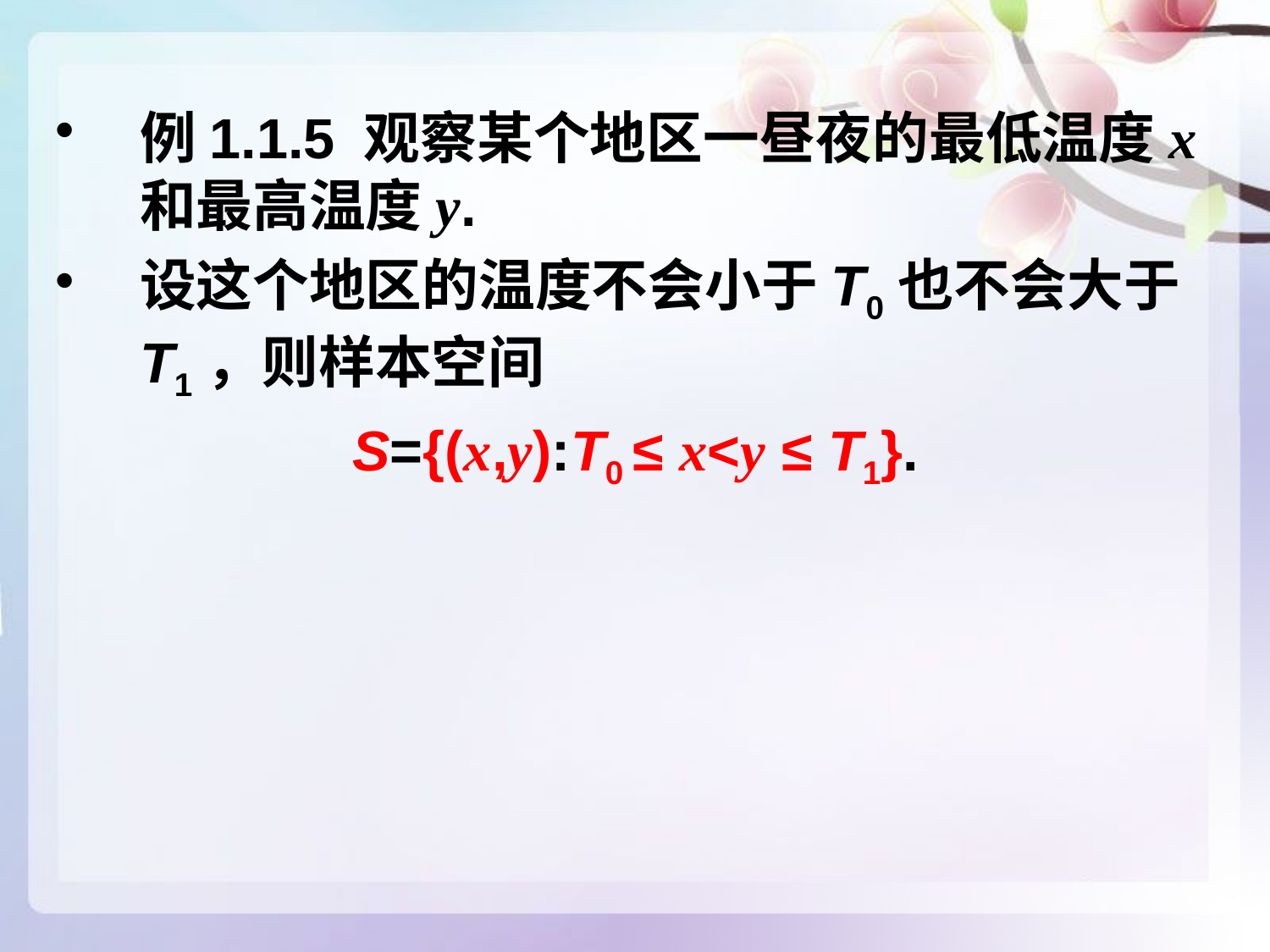

例1.1.5 观察某个地区一昼夜的最低温度x和最高温度y.
设这个地区的温度不会小于T0也不会大于T1，则样本空间
S={(x,y):T0 ≤ x<y ≤ T1}.